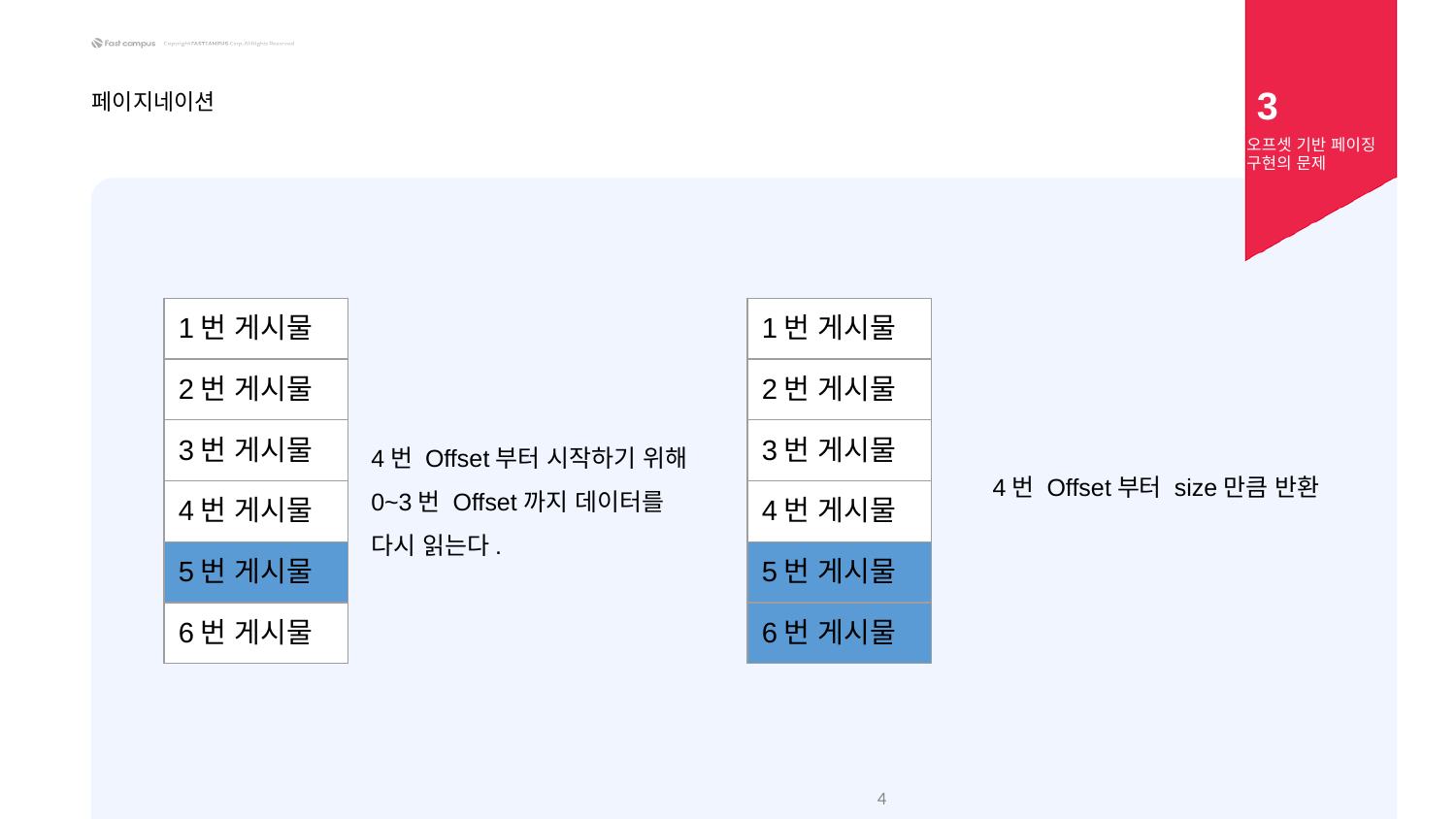

3
페이지네이션
오프셋 기반 페이징 구현의 문제
| 1번 게시물 |
| --- |
| 2번 게시물 |
| 3번 게시물 |
| 4번 게시물 |
| 5번 게시물 |
| 6번 게시물 |
| 1번 게시물 |
| --- |
| 2번 게시물 |
| 3번 게시물 |
| 4번 게시물 |
| 5번 게시물 |
| 6번 게시물 |
4번 Offset부터 시작하기 위해 0~3번 Offset까지 데이터를 다시 읽는다.
4번 Offset부터 size만큼 반환
4